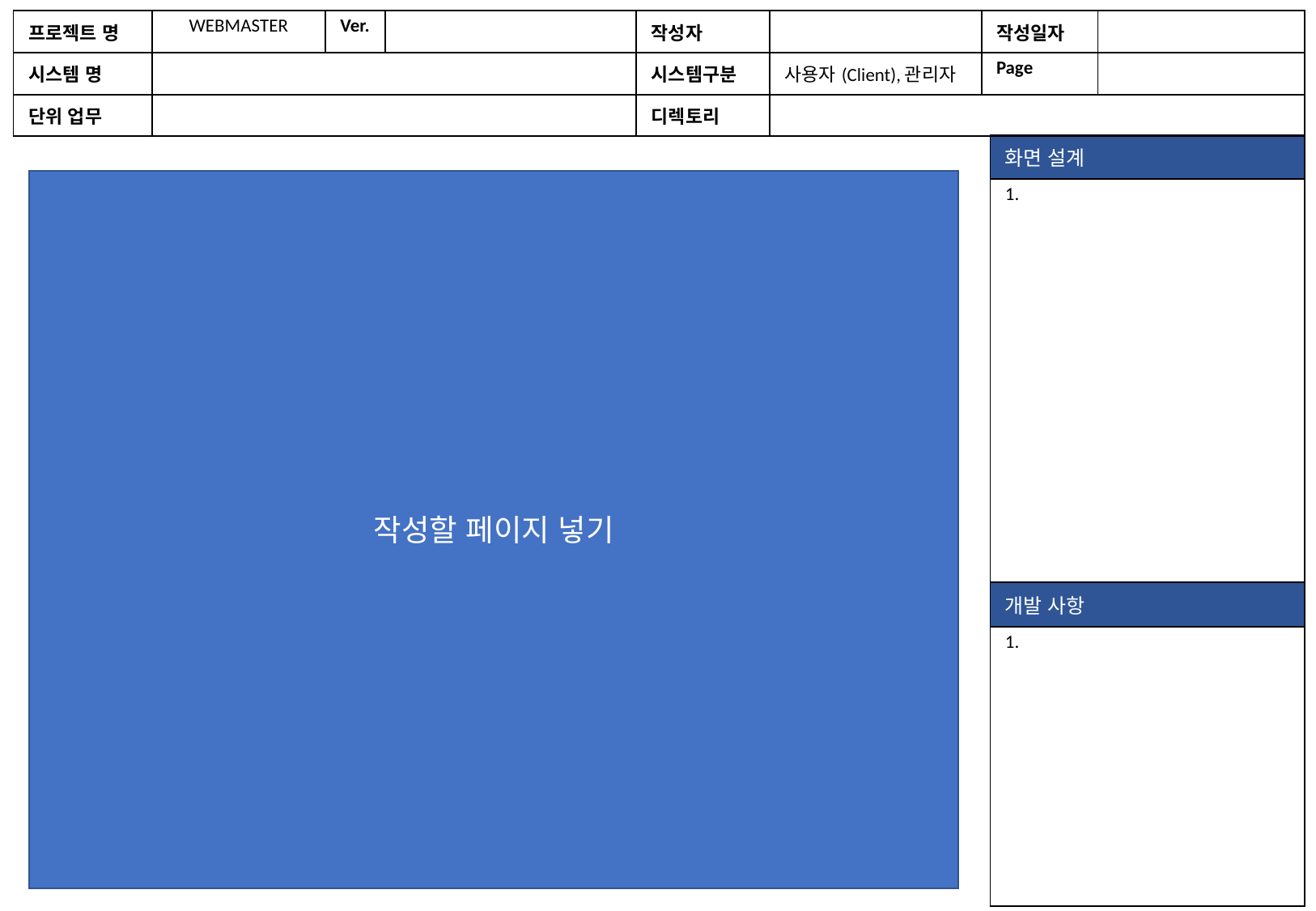

| 프로젝트 명 | WEBMASTER | Ver. |  | 작성자 |  | 작성일자 |  |
| --- | --- | --- | --- | --- | --- | --- | --- |
| 시스템 명 |  |  |  | 시스템구분 | 사용자(Client),관리자 | Page |  |
| 단위 업무 |  |  |  | 디렉토리 |  |  |  |
| 화면 설계 |
| --- |
| 1. |
| 개발 사항 |
| 1. |
작성할 페이지 넣기